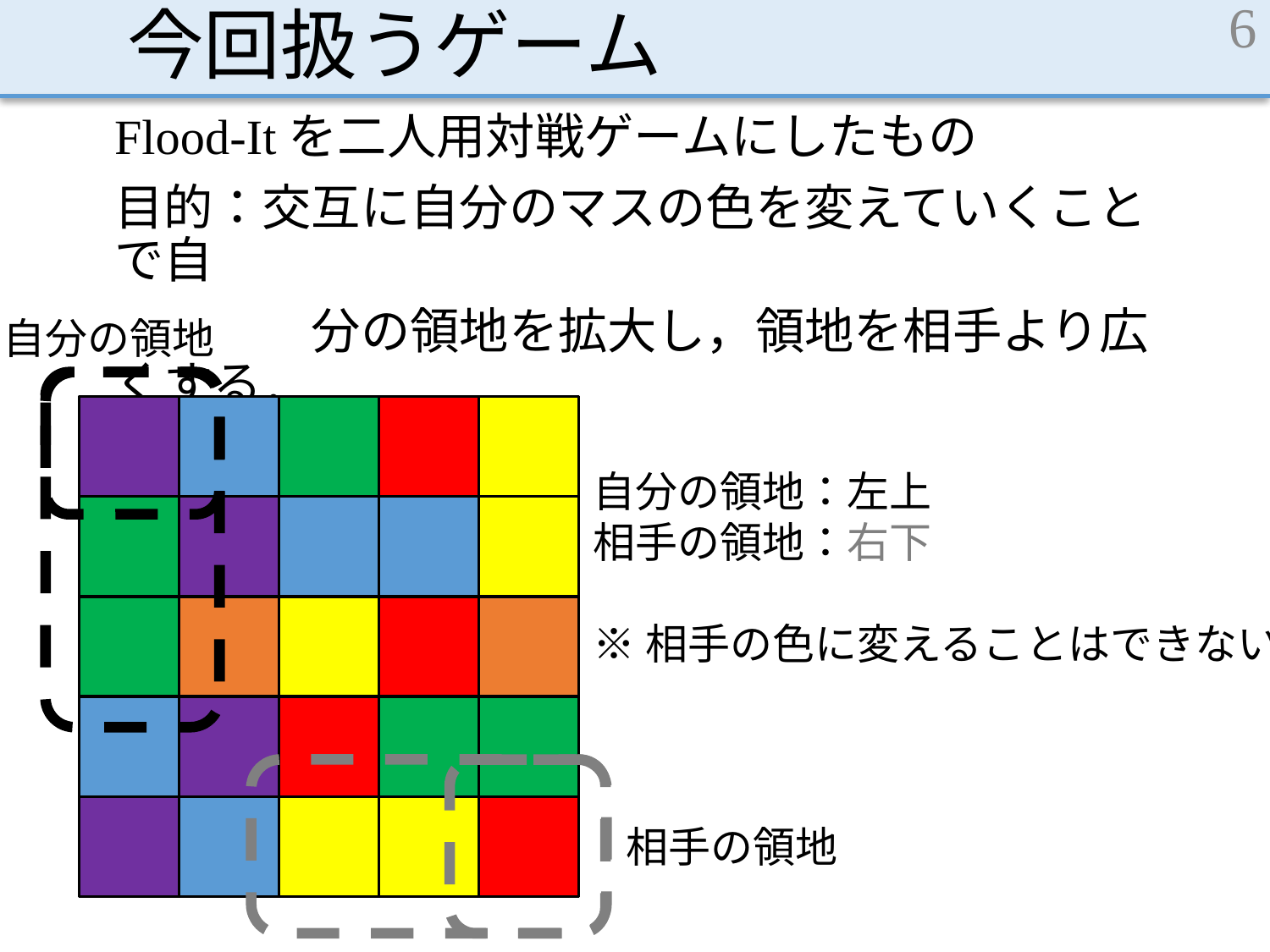

# 今回扱うゲーム
6
Flood-Itを二人用対戦ゲームにしたもの
目的：交互に自分のマスの色を変えていくことで自
　　　　分の領地を拡大し，領地を相手より広くする．
自分の領地

図とアニメーション

自分の領地：左上
相手の領地：右下

※相手の色に変えることはできない

相手の領地